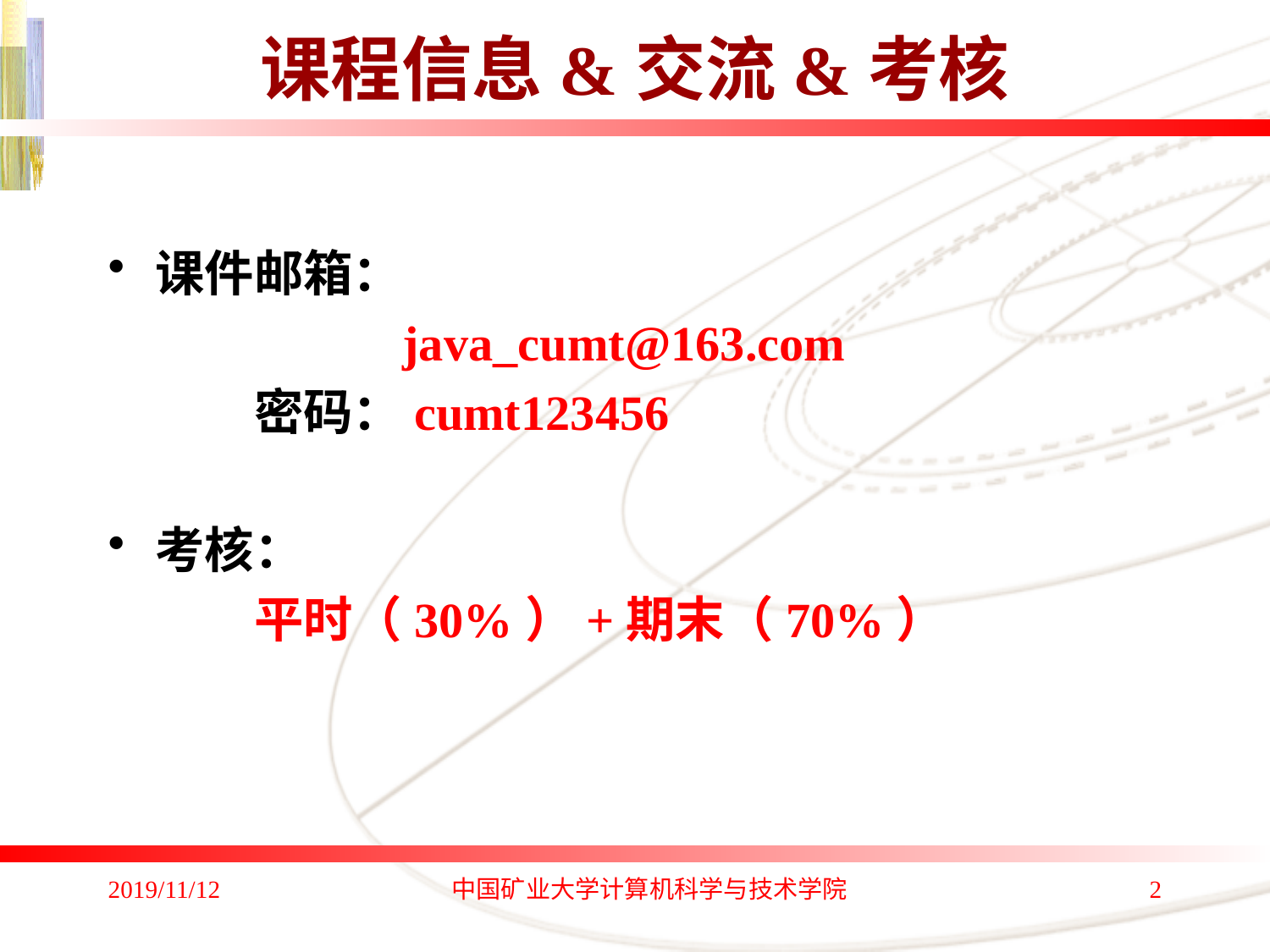

# 课程信息&交流&考核
课件邮箱：
                        java_cumt@163.com
            密码：cumt123456

考核：
            平时（30%）+期末（70%）

2019/11/12
中国矿业大学计算机科学与技术学院
2